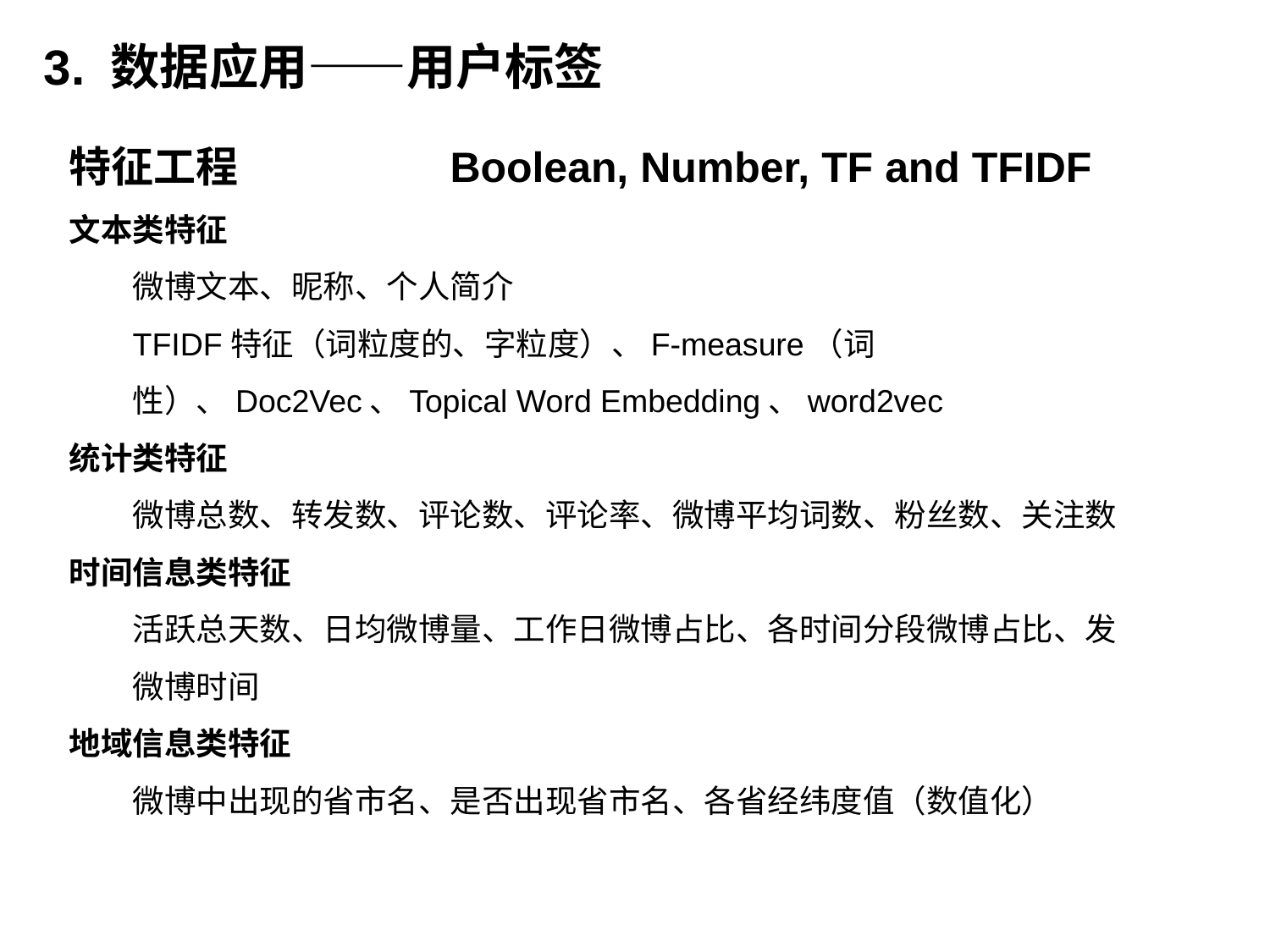

3. 数据应用——用户标签
特征工程		Boolean, Number, TF and TFIDF
文本类特征
微博文本、昵称、个人简介
TFIDF特征（词粒度的、字粒度）、F-measure（词性）、Doc2Vec、Topical Word Embedding、word2vec
统计类特征
微博总数、转发数、评论数、评论率、微博平均词数、粉丝数、关注数
时间信息类特征
活跃总天数、日均微博量、工作日微博占比、各时间分段微博占比、发微博时间
地域信息类特征
微博中出现的省市名、是否出现省市名、各省经纬度值（数值化）